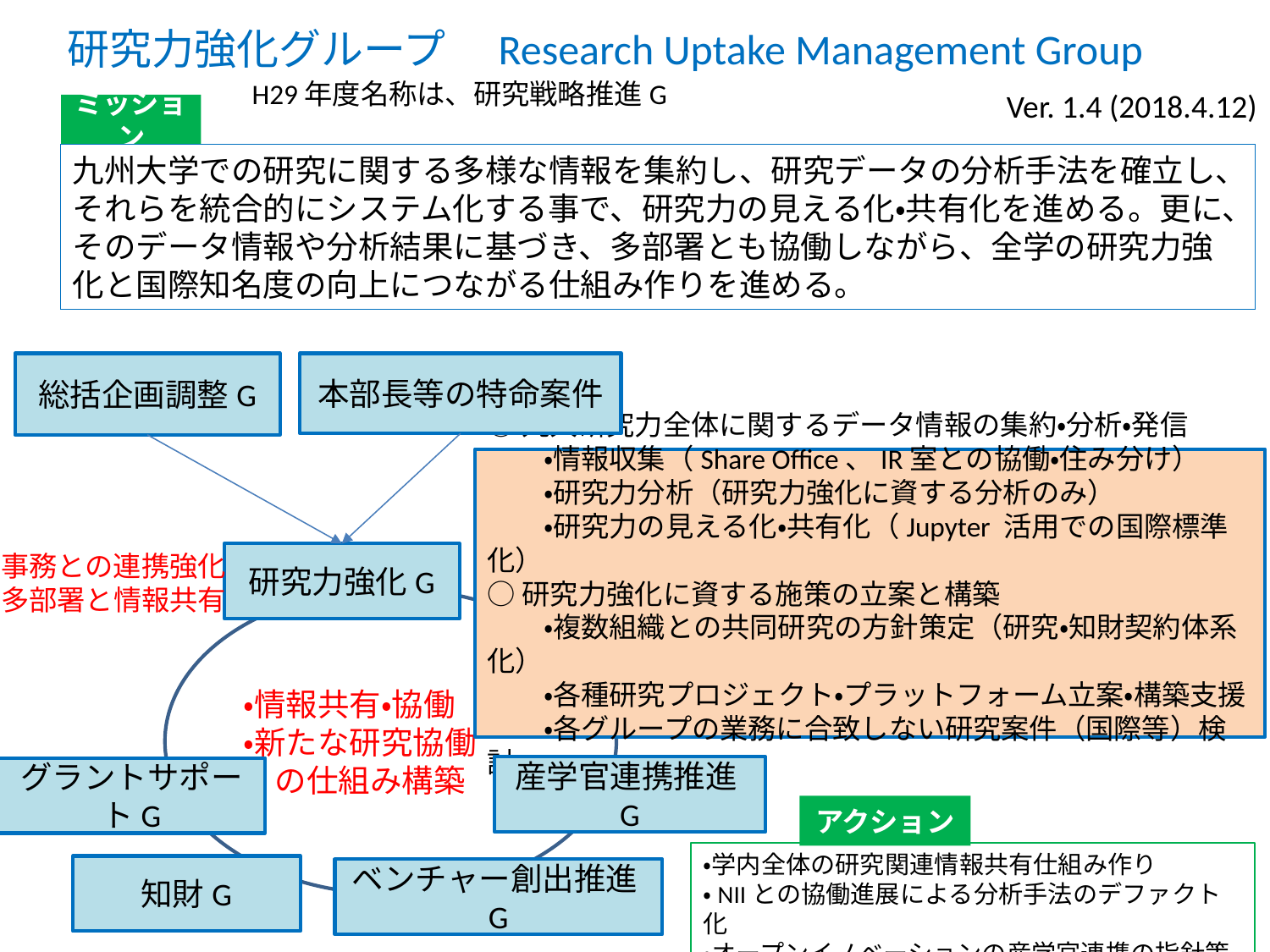

研究力強化グループ　Research Uptake Management Group
H29年度名称は、研究戦略推進G
Ver. 1.4 (2018.4.12)
ミッション
九州大学での研究に関する多様な情報を集約し、研究データの分析手法を確立し、それらを統合的にシステム化する事で、研究力の見える化・共有化を進める。更に、そのデータ情報や分析結果に基づき、多部署とも協働しながら、全学の研究力強化と国際知名度の向上につながる仕組み作りを進める。
総括企画調整G
本部長等の特命案件
○九大研究力全体に関するデータ情報の集約・分析・発信
　　・情報収集（Share Office、IR室との協働・住み分け）
　　・研究力分析（研究力強化に資する分析のみ）
　　・研究力の見える化・共有化（Jupyter 活用での国際標準化）
○研究力強化に資する施策の立案と構築
　　・複数組織との共同研究の方針策定（研究・知財契約体系化）
　　・各種研究プロジェクト・プラットフォーム立案・構築支援
　　・各グループの業務に合致しない研究案件（国際等）検討
事務との連携強化
多部署と情報共有
研究力強化G
・情報共有・協働
・新たな研究協働
　の仕組み構築
産学官連携推進G
グラントサポートG
アクション
・学内全体の研究関連情報共有仕組み作り
・NIIとの協働進展による分析手法のデファクト化
・オープンイノベーションの産学官連携の指針策定
知財G
ベンチャー創出推進G